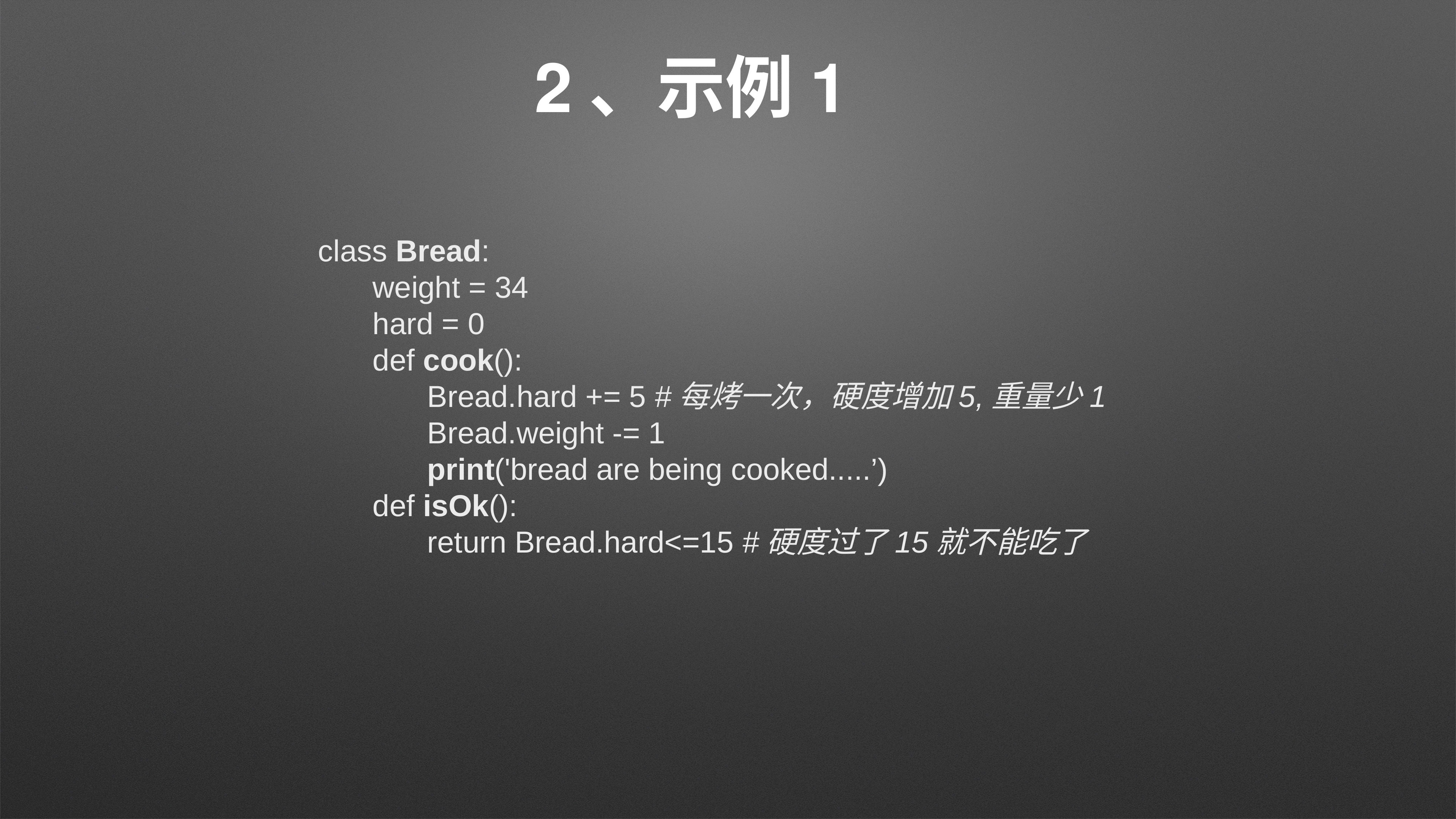

# 2、示例1

class Bread:
	weight = 34
	hard = 0
	def cook():
		Bread.hard += 5 #每烤一次，硬度增加5,重量少1
		Bread.weight -= 1
		print('bread are being cooked.....’)
	def isOk():
		return Bread.hard<=15 #硬度过了15就不能吃了